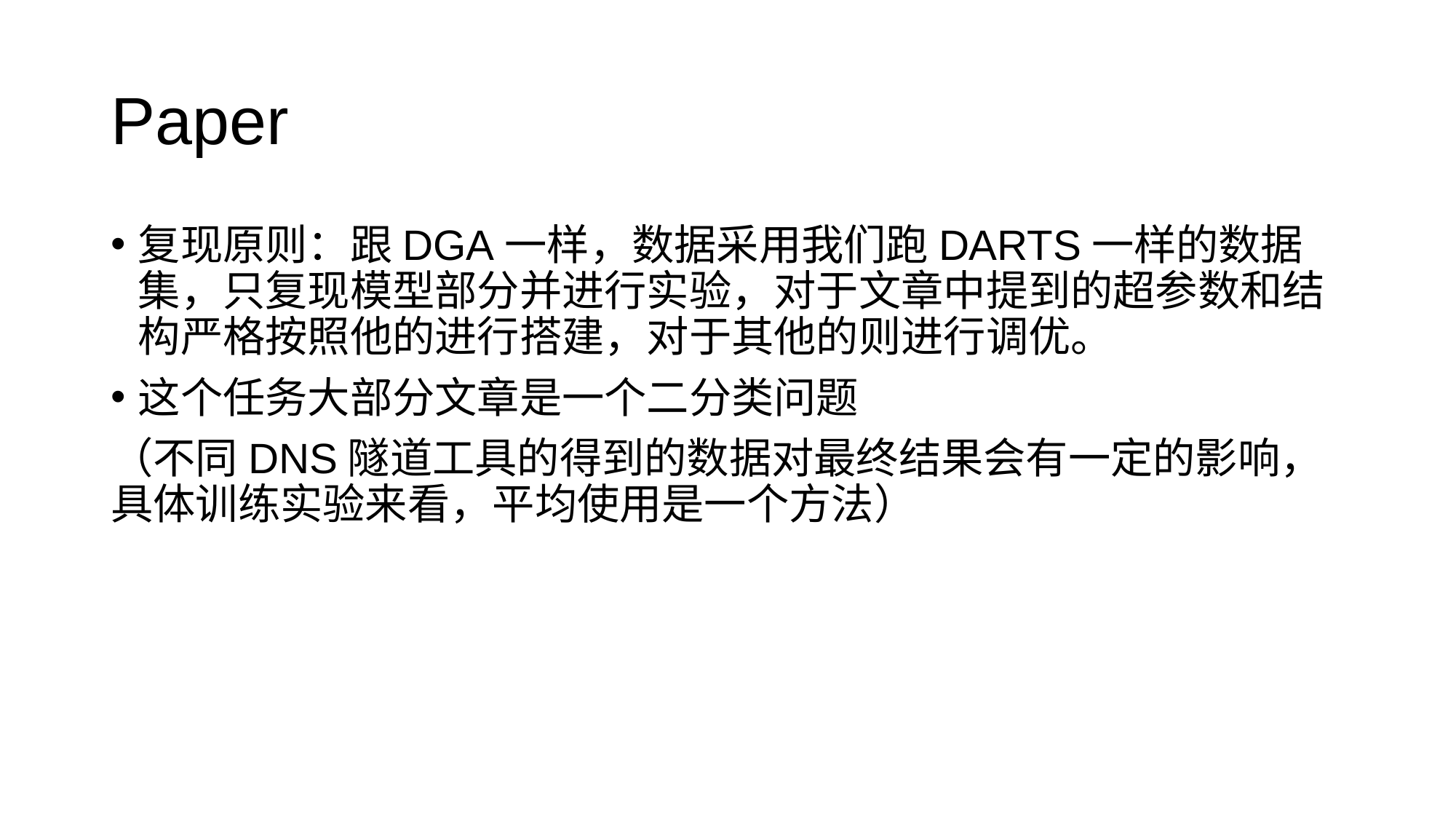

# Paper
复现原则：跟DGA一样，数据采用我们跑DARTS一样的数据集，只复现模型部分并进行实验，对于文章中提到的超参数和结构严格按照他的进行搭建，对于其他的则进行调优。
这个任务大部分文章是一个二分类问题
（不同DNS隧道工具的得到的数据对最终结果会有一定的影响，具体训练实验来看，平均使用是一个方法）